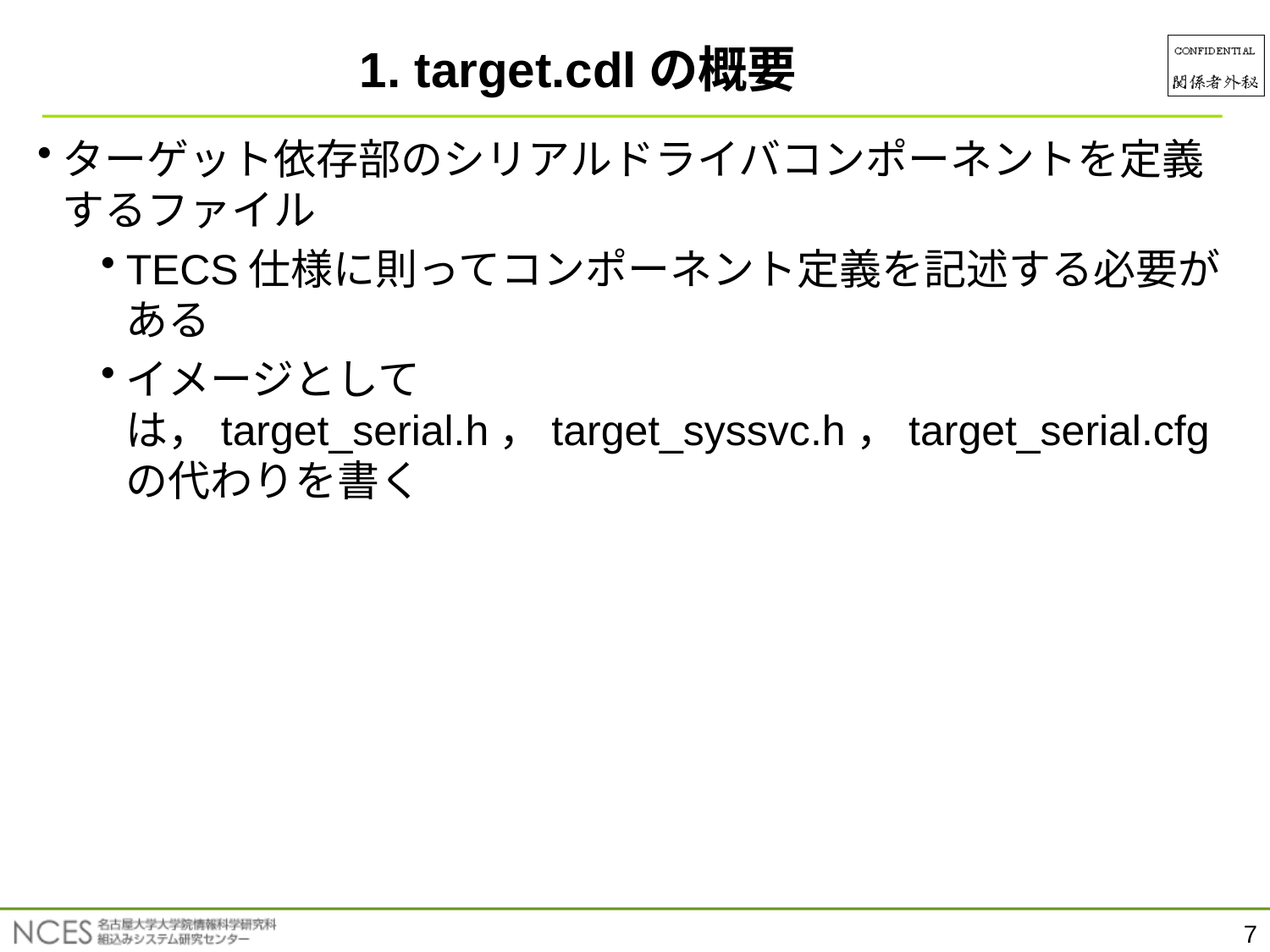

1. target.cdlの概要
ターゲット依存部のシリアルドライバコンポーネントを定義するファイル
TECS仕様に則ってコンポーネント定義を記述する必要がある
イメージとしては，target_serial.h，target_syssvc.h，target_serial.cfgの代わりを書く
7